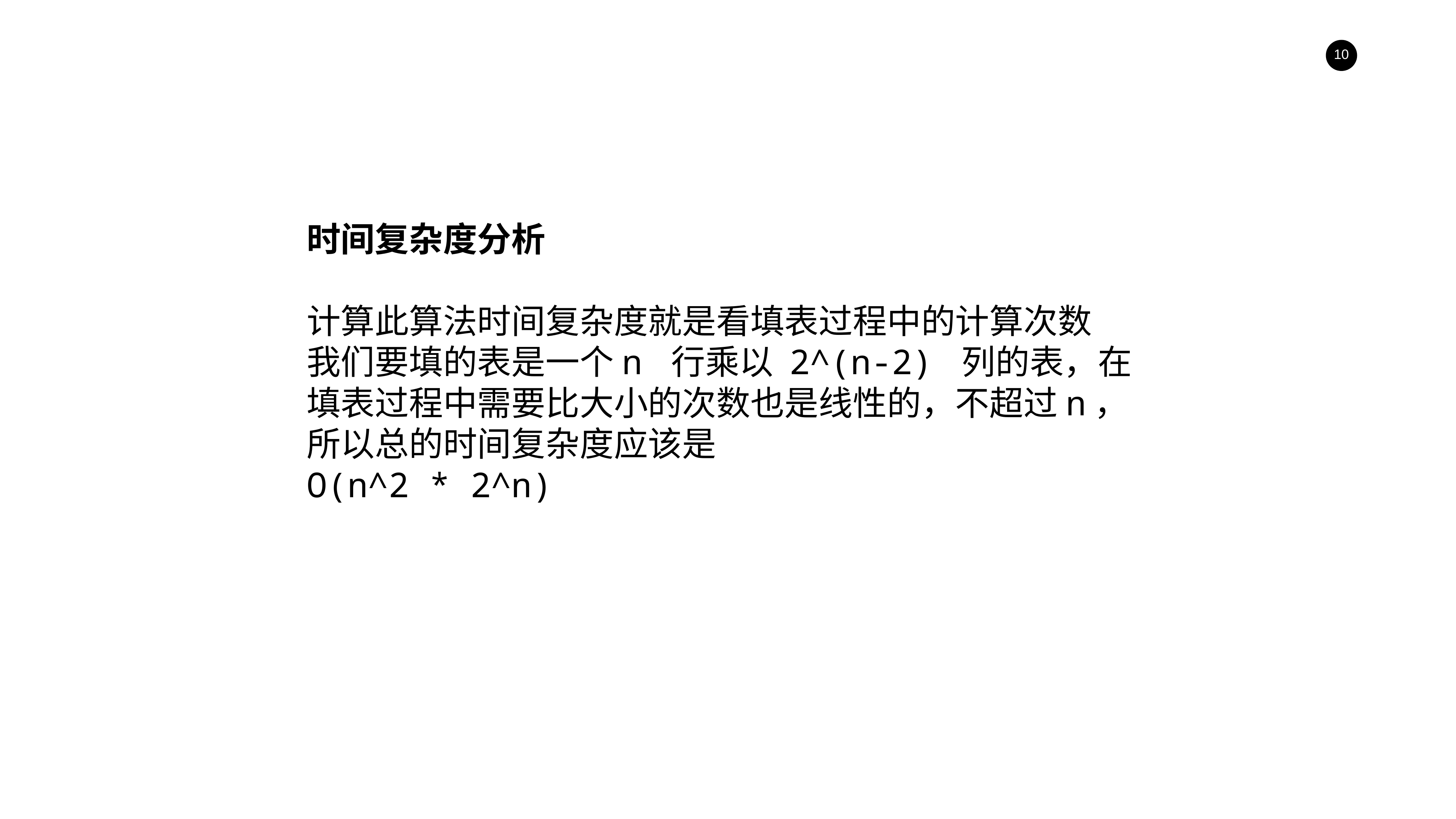

时间复杂度分析

计算此算法时间复杂度就是看填表过程中的计算次数
我们要填的表是一个n 行乘以 2^(n-2) 列的表，在填表过程中需要比大小的次数也是线性的，不超过n，所以总的时间复杂度应该是
O(n^2 * 2^n)